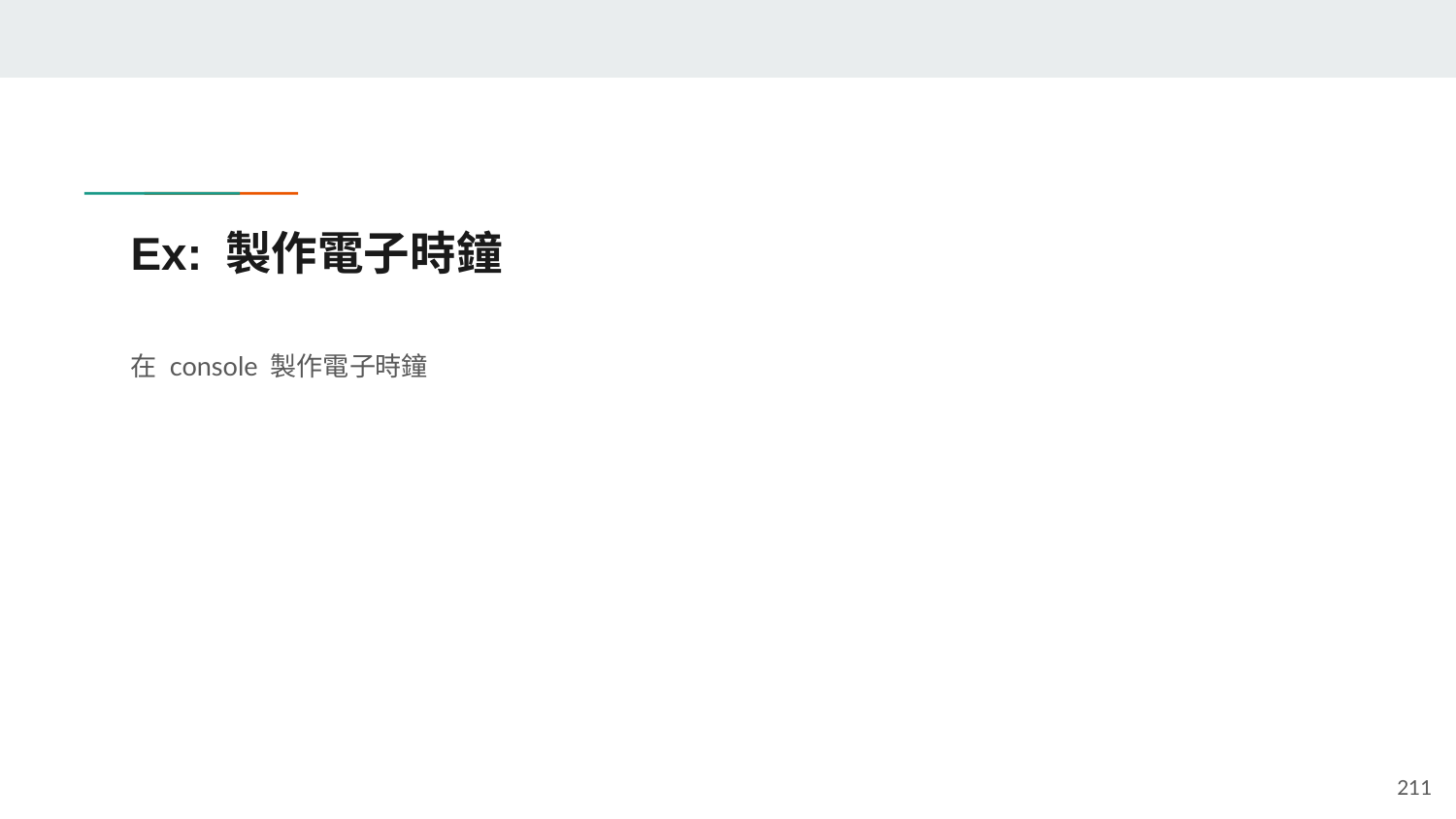

# Ex: 製作電子時鐘

在 console 製作電子時鐘
211